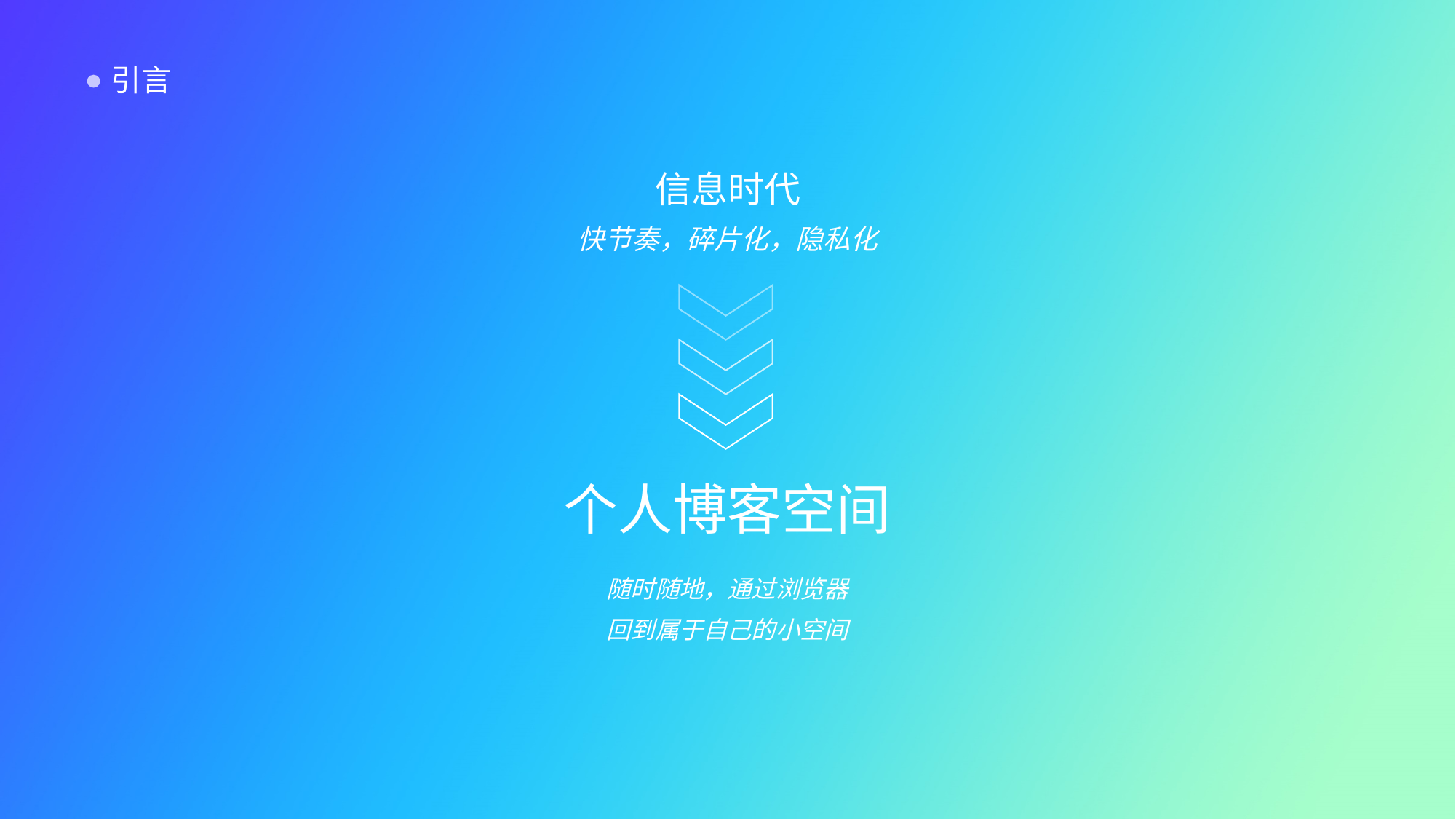

# 引言
信息时代
快节奏，碎片化，隐私化

个人博客空间
随时随地，通过浏览器
回到属于自己的小空间